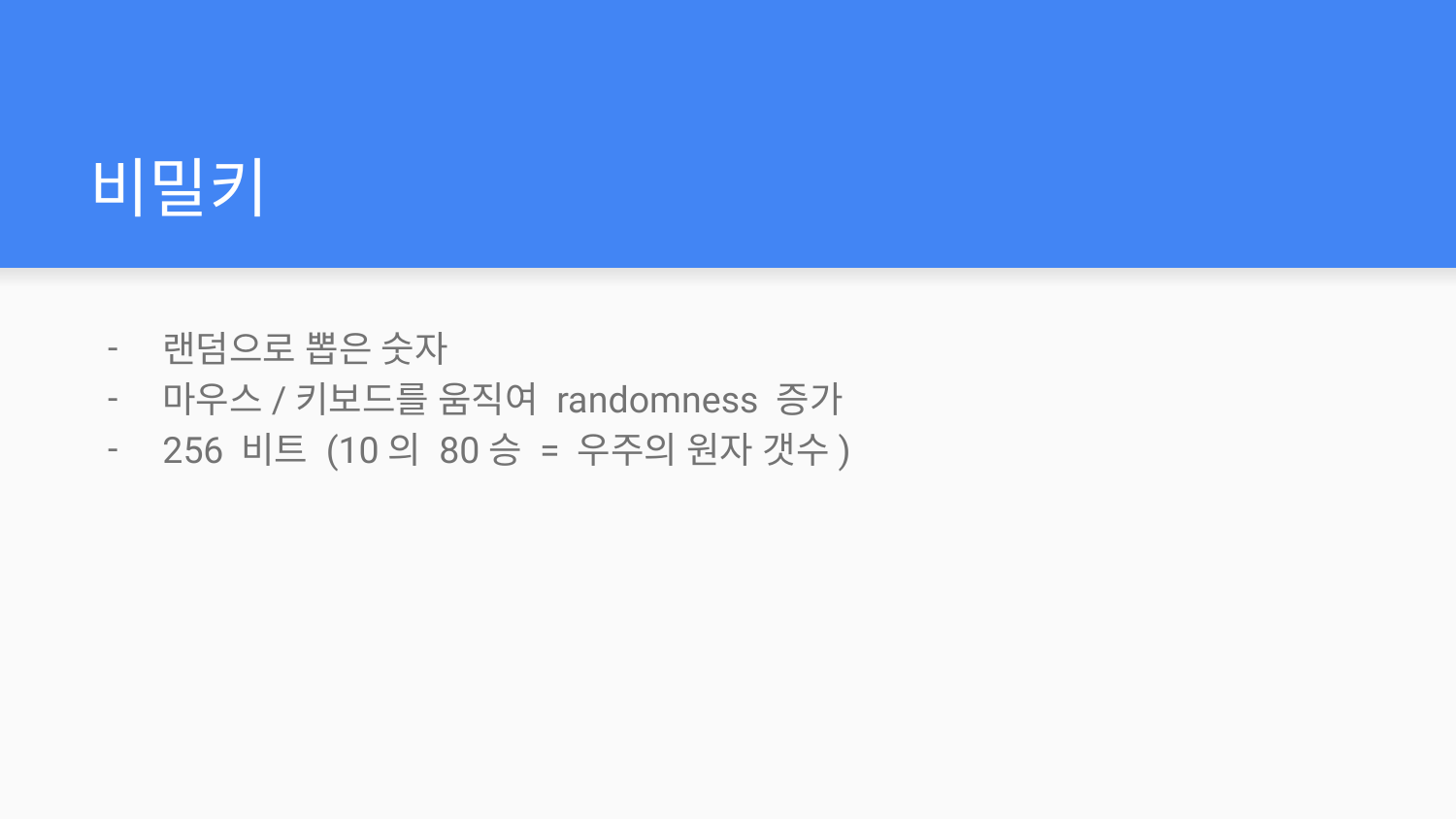

# 비밀키
랜덤으로 뽑은 숫자
마우스/키보드를 움직여 randomness 증가
256 비트 (10의 80승 = 우주의 원자 갯수)